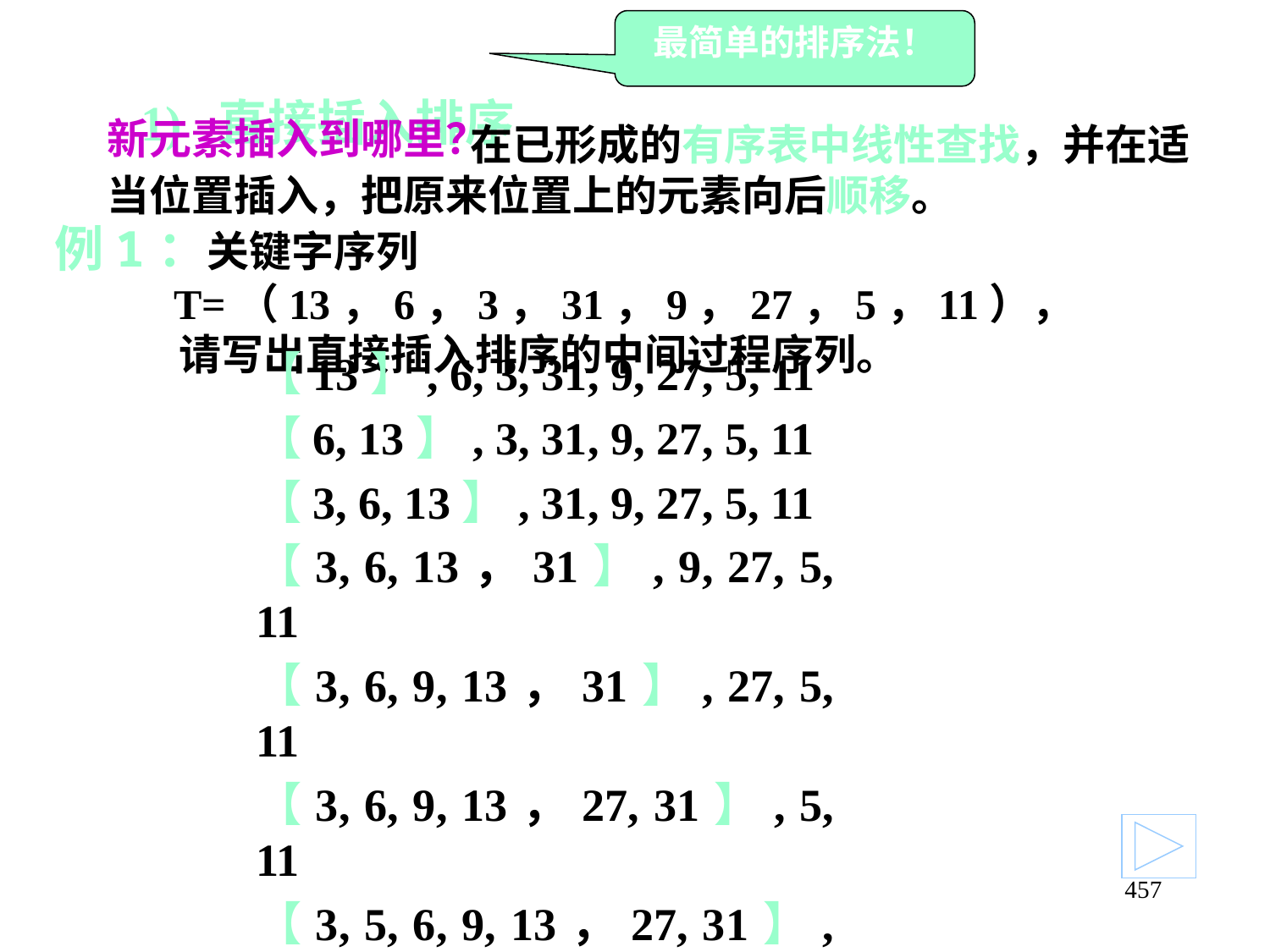

最简单的排序法！
# 1)  直接插入排序
新元素插入到哪里？
                                     在已形成的有序表中线性查找，并在适当位置插入，把原来位置上的元素向后顺移。
例1：关键字序列T=（13，6，3，31，9，27，5，11），
            请写出直接插入排序的中间过程序列。
【13】, 6, 3, 31, 9, 27, 5, 11
【6, 13】, 3, 31, 9, 27, 5, 11
【3, 6, 13】, 31, 9, 27, 5, 11
【3, 6, 13，31】, 9, 27, 5, 11
【3, 6, 9, 13，31】, 27, 5, 11
【3, 6, 9, 13，27, 31】, 5, 11
【3, 5, 6, 9, 13，27, 31】, 11
【3, 5, 6, 9, 11，13，27, 31】

457